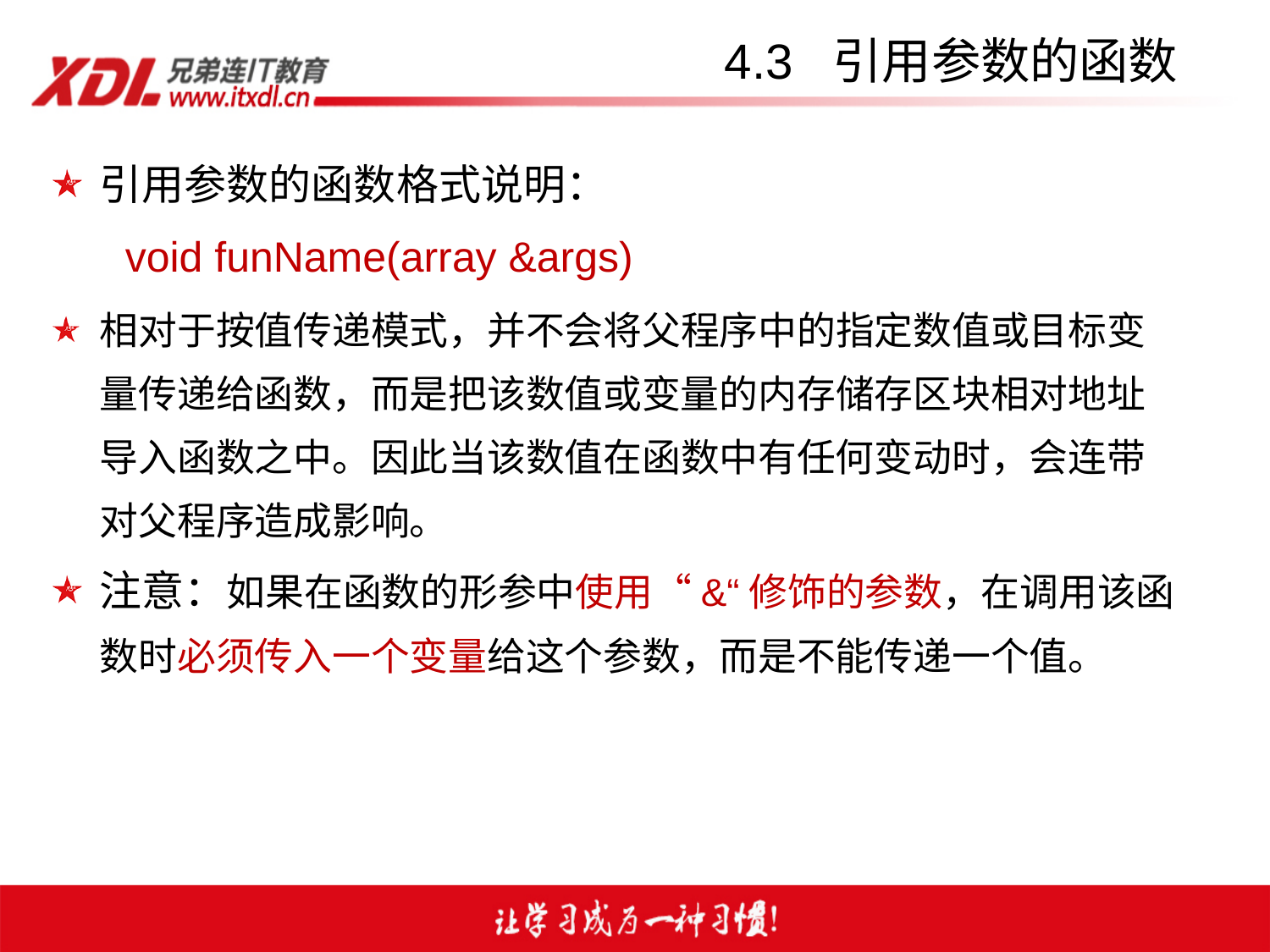

# 4.3  引用参数的函数
引用参数的函数格式说明：
	  void funName(array &args)
相对于按值传递模式，并不会将父程序中的指定数值或目标变量传递给函数，而是把该数值或变量的内存储存区块相对地址导入函数之中。因此当该数值在函数中有任何变动时，会连带对父程序造成影响。
注意：如果在函数的形参中使用“&“修饰的参数，在调用该函数时必须传入一个变量给这个参数，而是不能传递一个值。